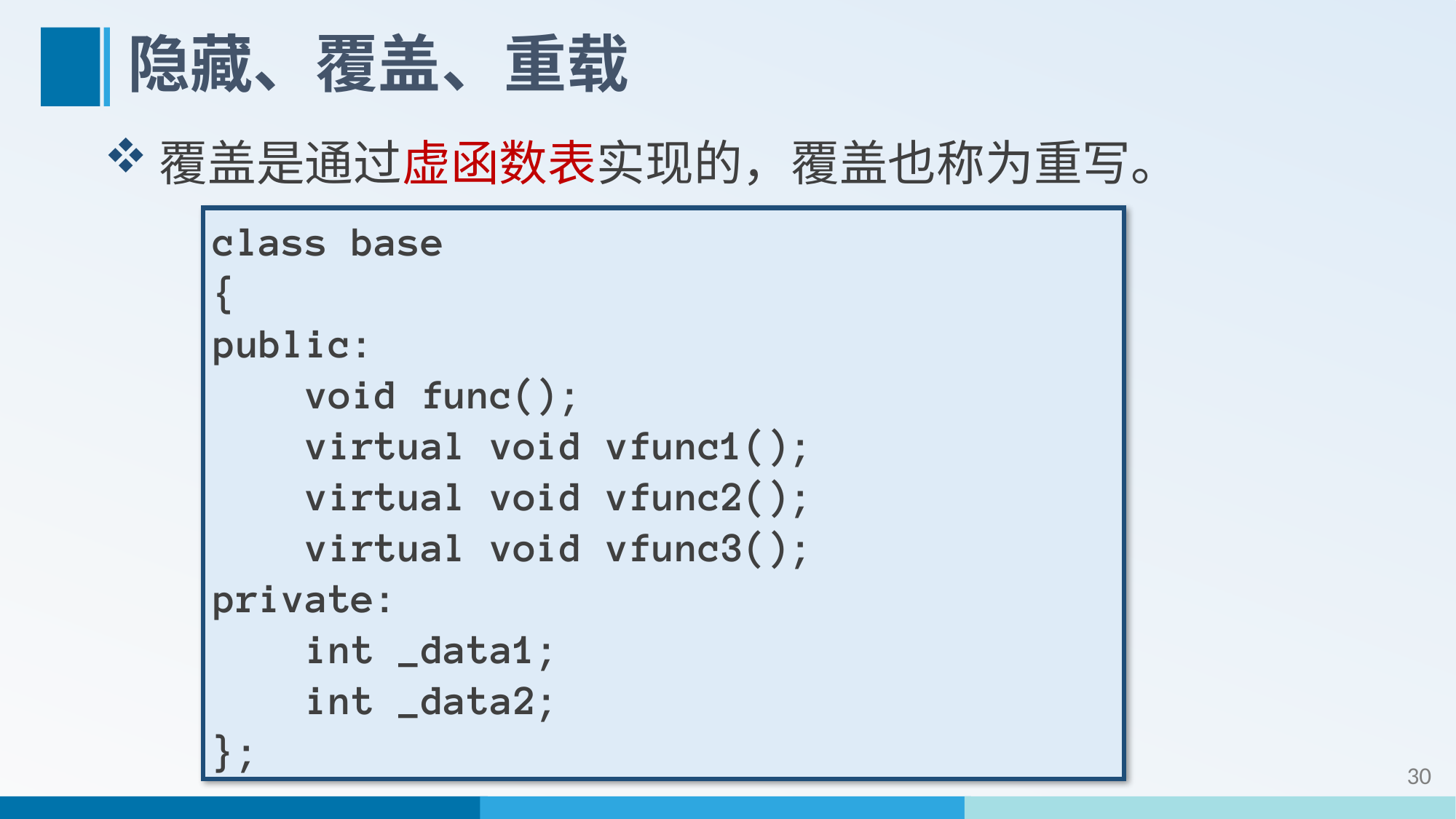

# 隐藏、覆盖、重载
覆盖是通过虚函数表实现的，覆盖也称为重写。
class base
{
public:
    void func();
    virtual void vfunc1();
    virtual void vfunc2();
    virtual void vfunc3();
private:
    int _data1;
    int _data2;
};